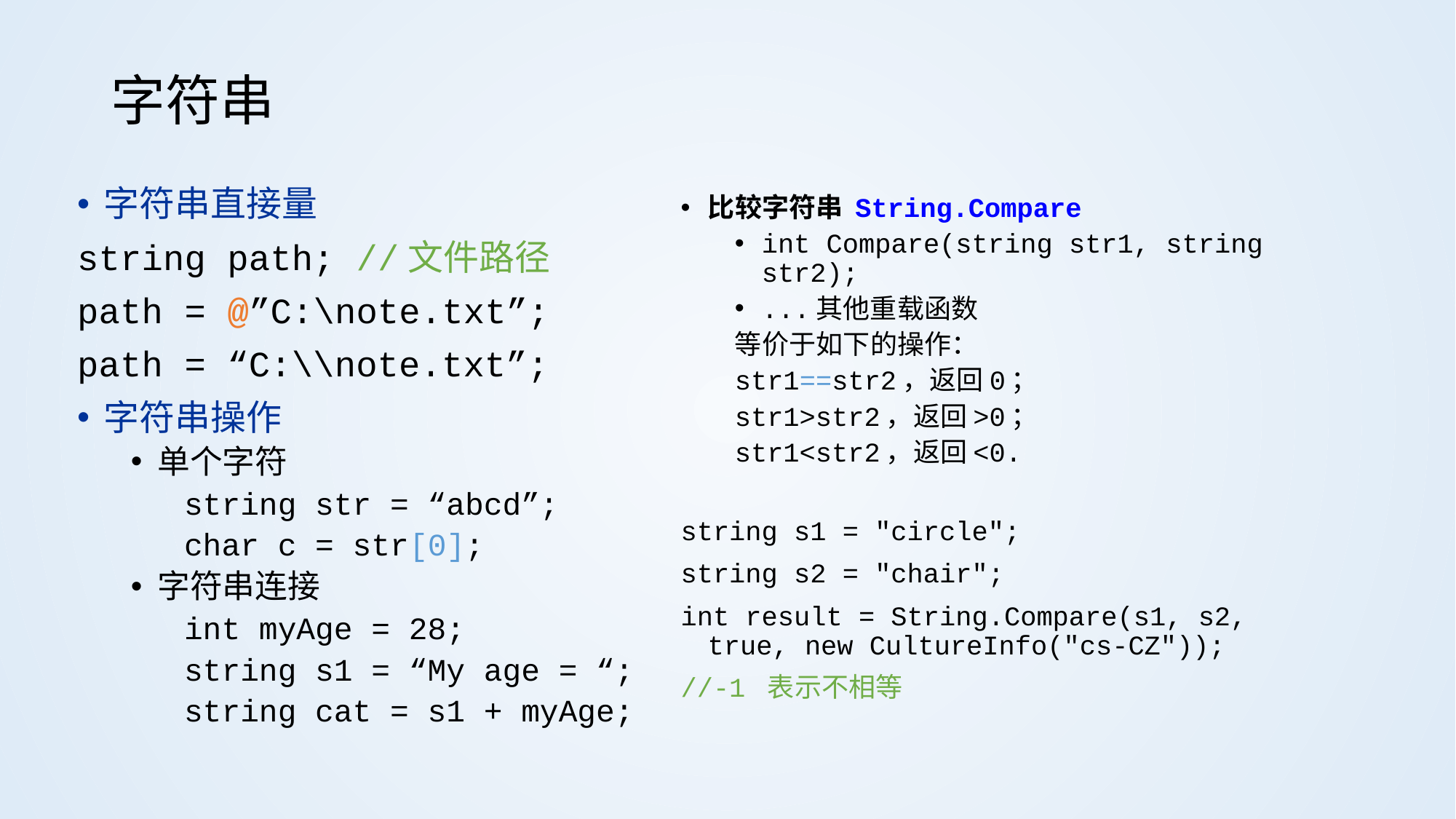

# 字符串
字符串直接量
string path; //文件路径
path = @”C:\note.txt”;
path = “C:\\note.txt”;
字符串操作
单个字符
string str = “abcd”;
char c = str[0];
字符串连接
	int myAge = 28;
string s1 = “My age = “;
string cat = s1 + myAge;
比较字符串 String.Compare
int Compare(string str1, string str2);
...其他重载函数
等价于如下的操作：
str1==str2，返回0；
str1>str2，返回>0；
str1<str2，返回<0.

string s1 = "circle";
string s2 = "chair";
int result = String.Compare(s1, s2, true, new CultureInfo("cs-CZ"));
//-1 表示不相等